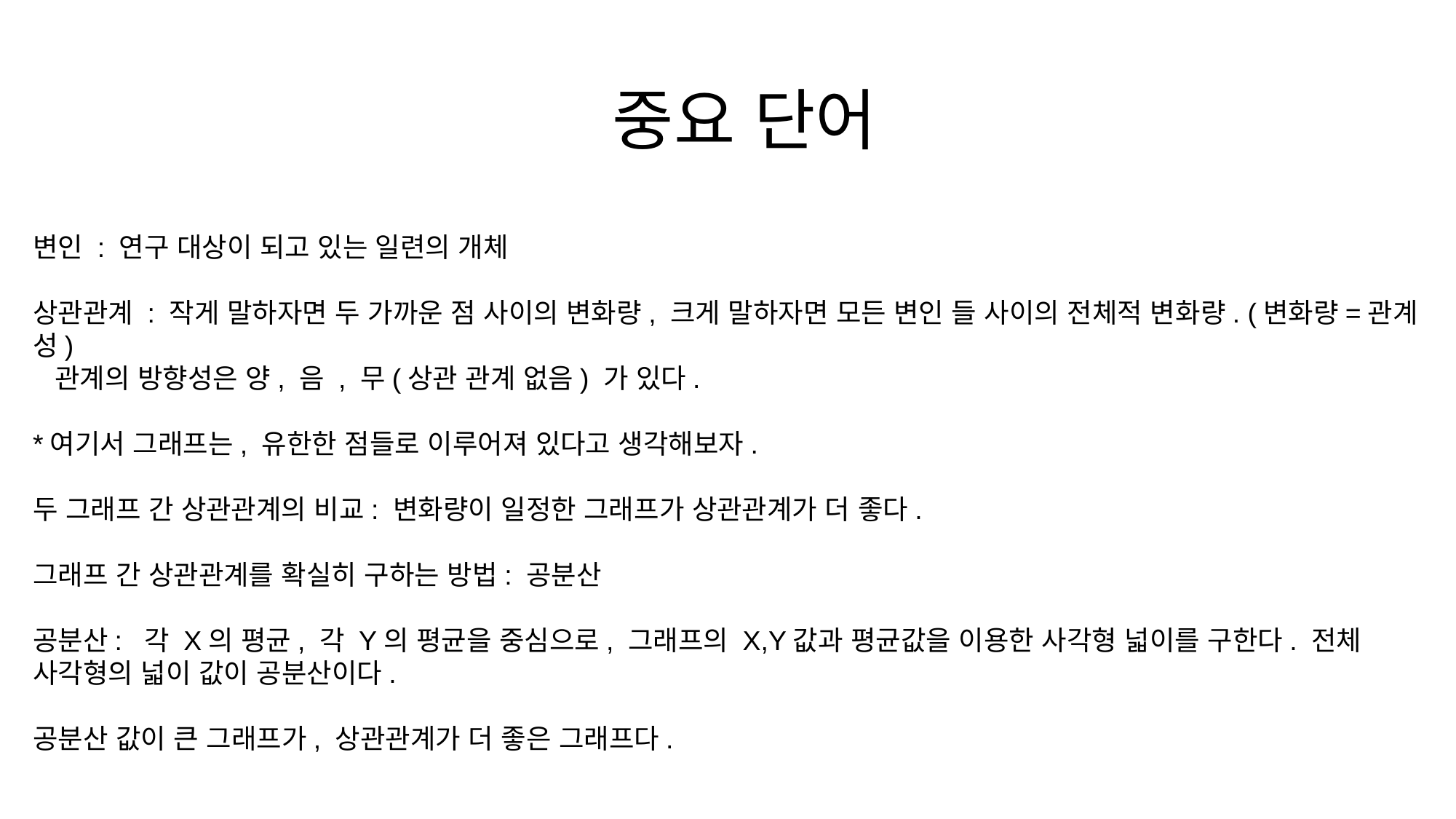

# 중요 단어
변인 : 연구 대상이 되고 있는 일련의 개체

상관관계 : 작게 말하자면 두 가까운 점 사이의 변화량, 크게 말하자면 모든 변인 들 사이의 전체적 변화량. (변화량=관계성)
  관계의 방향성은 양, 음 , 무(상관 관계 없음) 가 있다.

*여기서 그래프는, 유한한 점들로 이루어져 있다고 생각해보자.

두 그래프 간 상관관계의 비교: 변화량이 일정한 그래프가 상관관계가 더 좋다.

그래프 간 상관관계를 확실히 구하는 방법: 공분산

공분산:  각 X의 평균, 각 Y의 평균을 중심으로, 그래프의 X,Y값과 평균값을 이용한 사각형 넓이를 구한다. 전체 사각형의 넓이 값이 공분산이다.

공분산 값이 큰 그래프가, 상관관계가 더 좋은 그래프다.